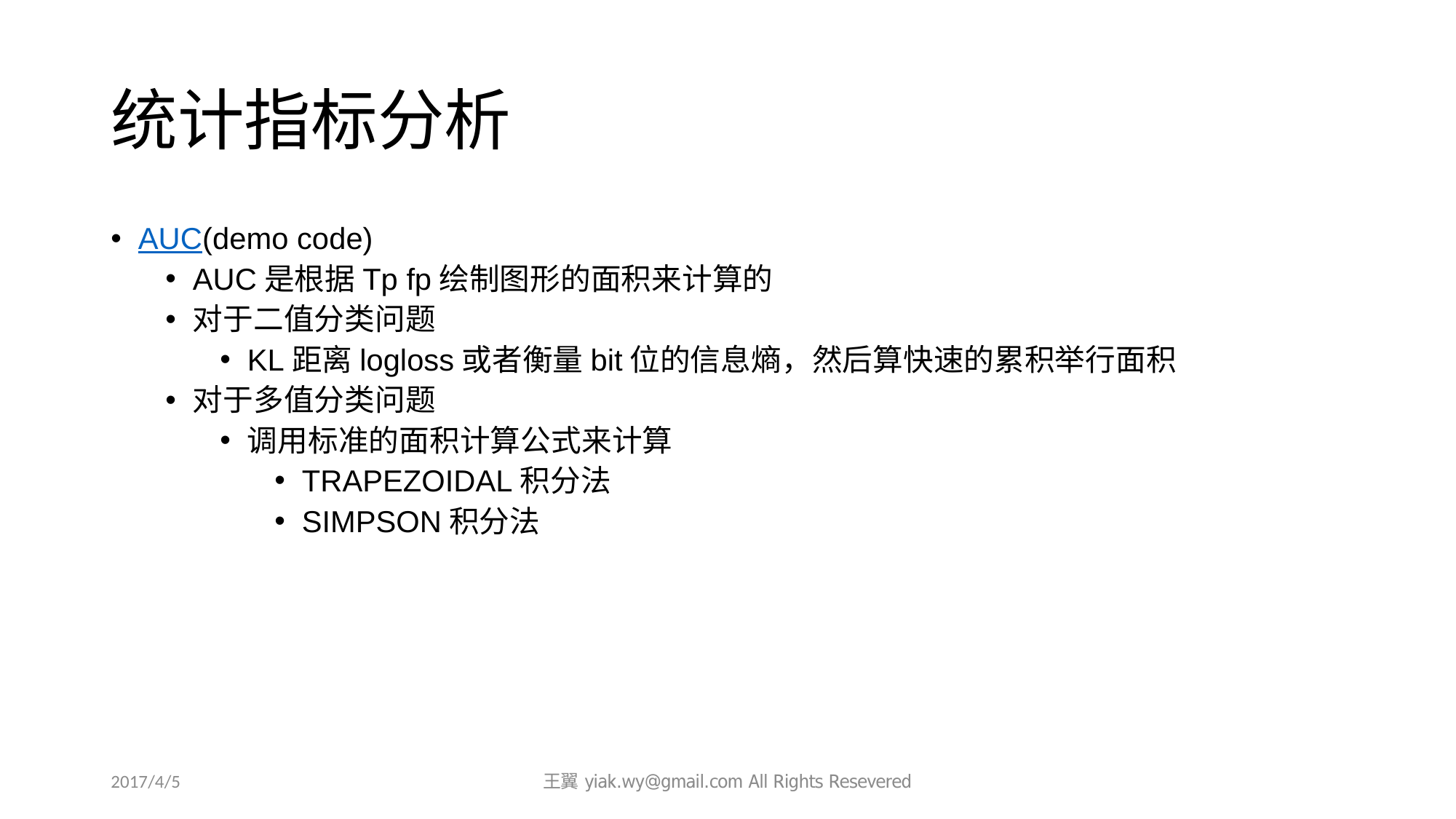

# 统计指标分析
AUC(demo code)
AUC是根据Tp fp绘制图形的面积来计算的
对于二值分类问题
KL距离logloss或者衡量bit位的信息熵，然后算快速的累积举行面积
对于多值分类问题
调用标准的面积计算公式来计算
TRAPEZOIDAL积分法
SIMPSON积分法
2017/4/5
王翼 yiak.wy@gmail.com All Rights Resevered